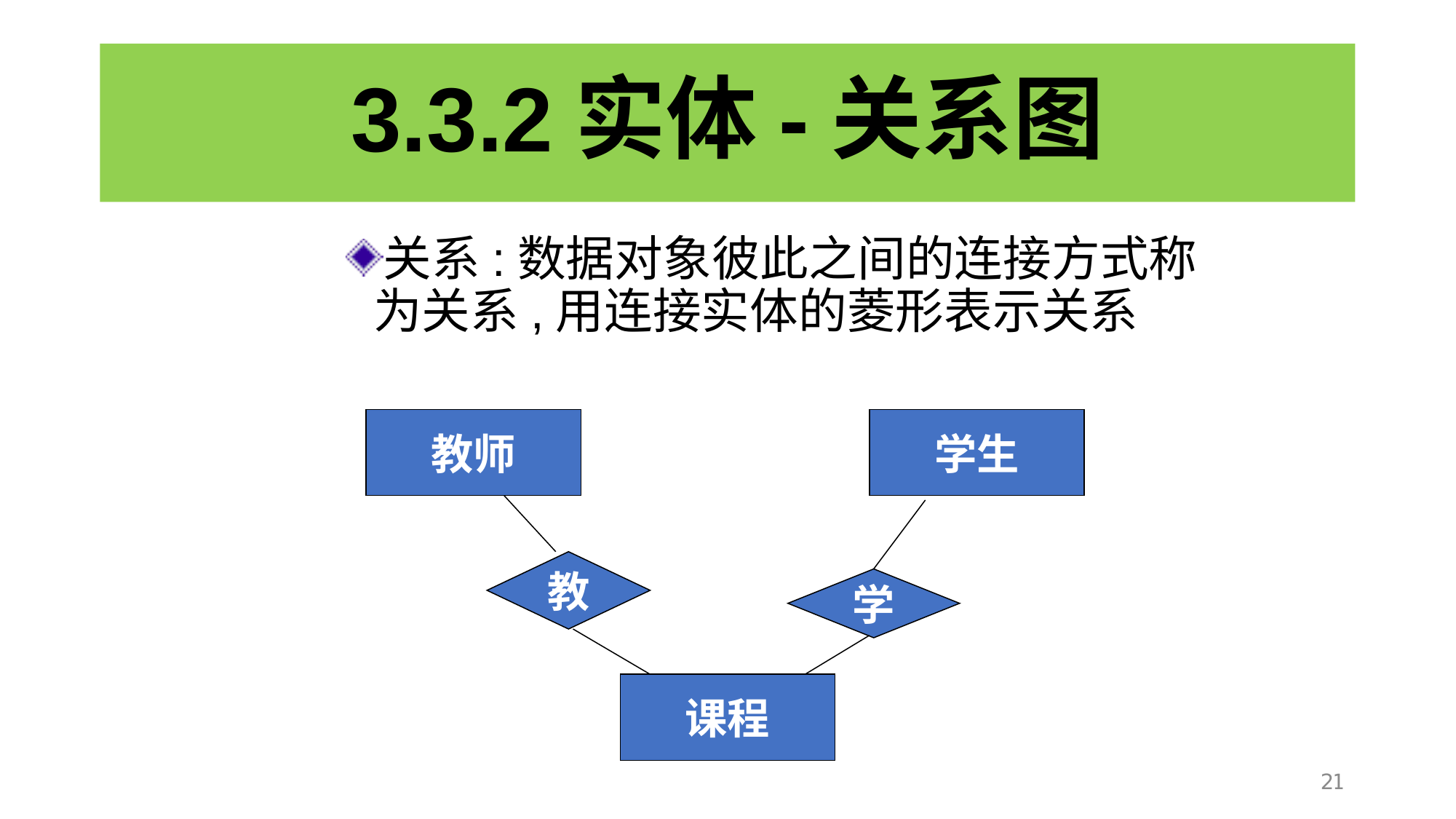

# 3.3.2实体-关系图
关系:数据对象彼此之间的连接方式称为关系,用连接实体的菱形表示关系

学生
教师

教
学

课程
21